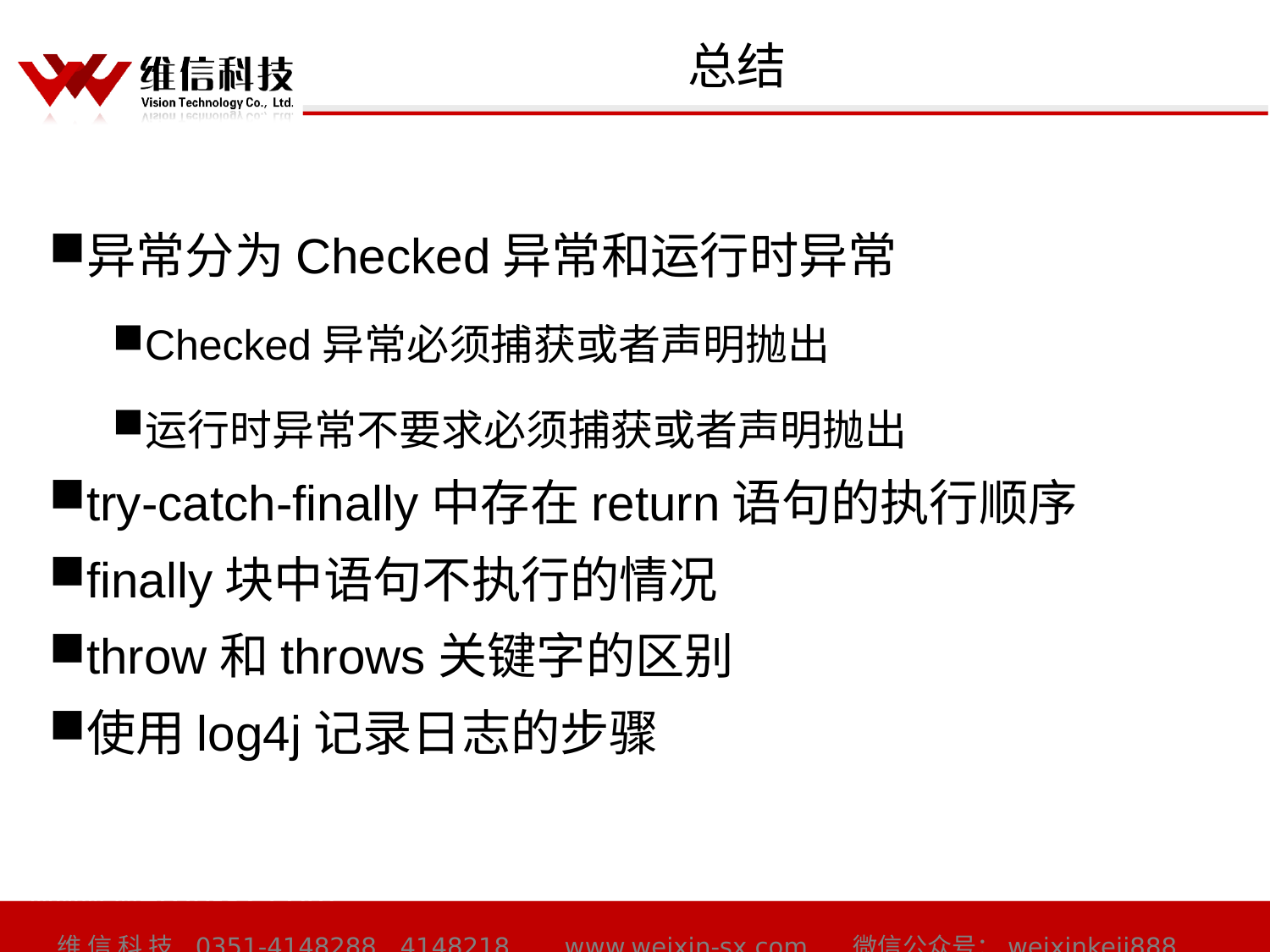

# 总结
异常分为Checked异常和运行时异常
Checked异常必须捕获或者声明抛出
运行时异常不要求必须捕获或者声明抛出
try-catch-finally中存在return语句的执行顺序
finally块中语句不执行的情况
throw和throws关键字的区别
使用log4j记录日志的步骤